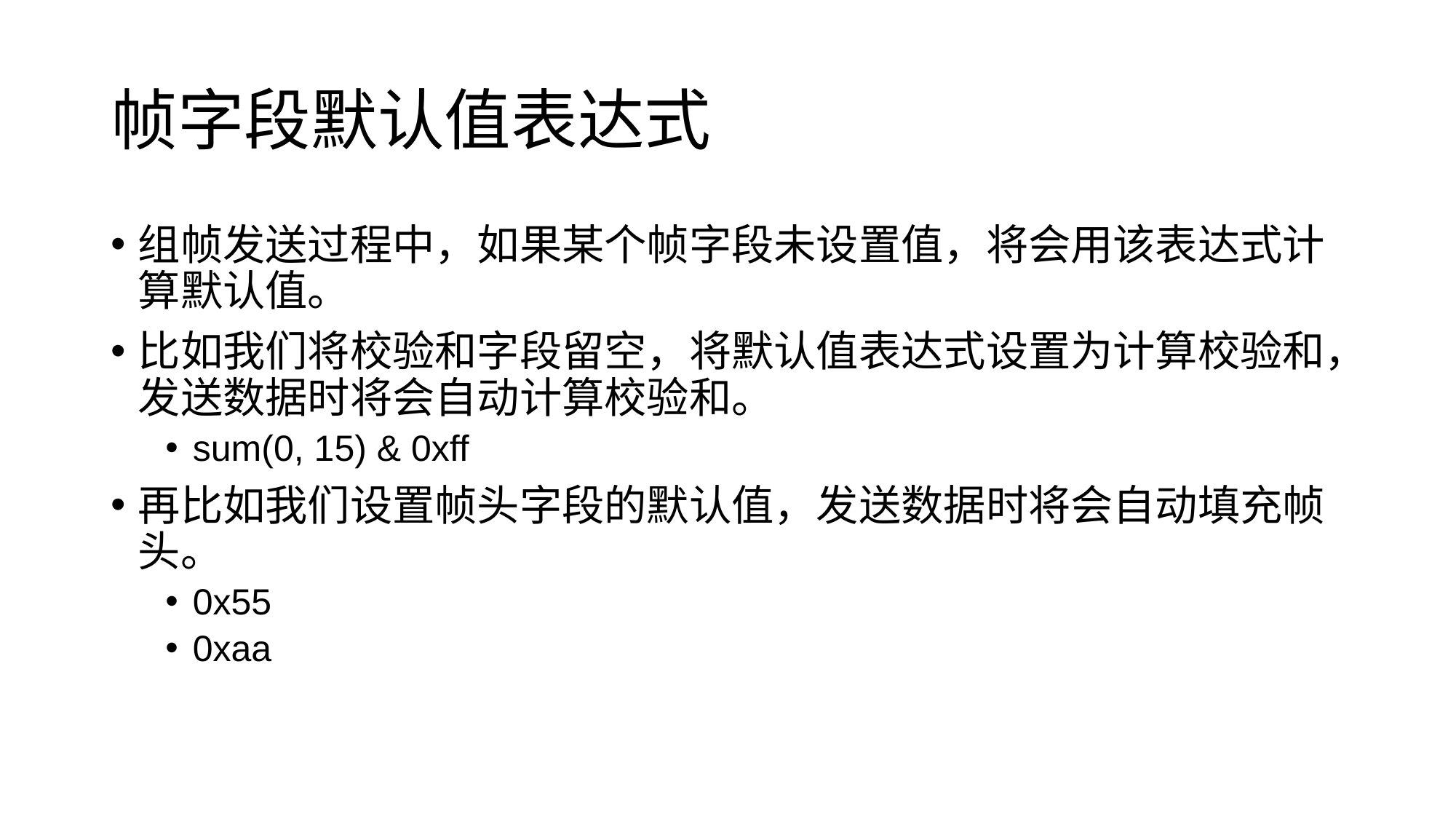

# 帧字段默认值表达式
组帧发送过程中，如果某个帧字段未设置值，将会用该表达式计算默认值。
比如我们将校验和字段留空，将默认值表达式设置为计算校验和，发送数据时将会自动计算校验和。
sum(0, 15) & 0xff
再比如我们设置帧头字段的默认值，发送数据时将会自动填充帧头。
0x55
0xaa